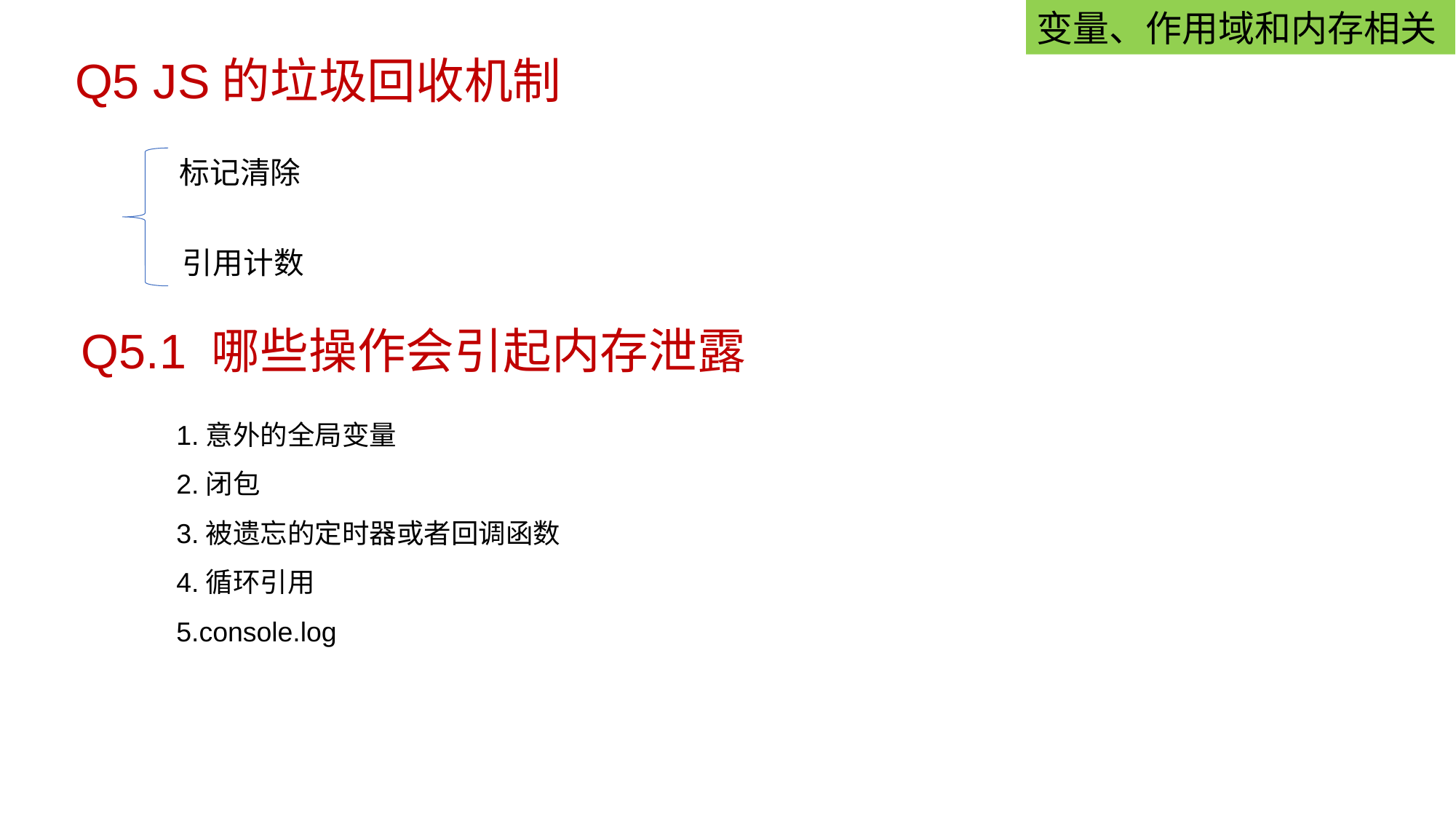

变量、作用域和内存相关
Q5 JS的垃圾回收机制

标记清除
引用计数
Q5.1 哪些操作会引起内存泄露
1.意外的全局变量
2.闭包
3.被遗忘的定时器或者回调函数
4.循环引用
5.console.log